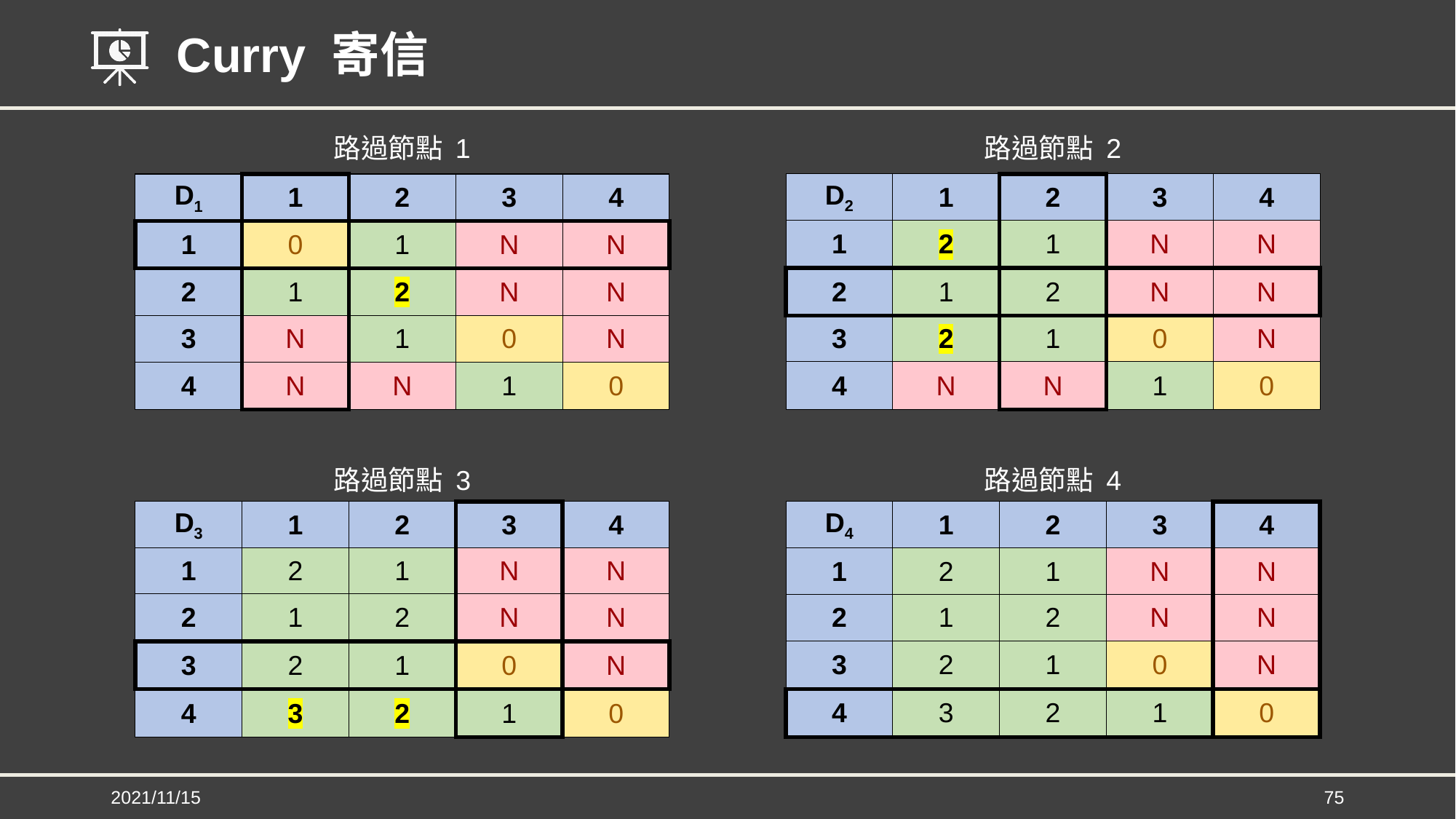

# Curry 寄信
路過節點 1
路過節點 2
| D1 | 1 | 2 | 3 | 4 |
| --- | --- | --- | --- | --- |
| 1 | 0 | 1 | N | N |
| 2 | 1 | 2 | N | N |
| 3 | N | 1 | 0 | N |
| 4 | N | N | 1 | 0 |
| D2 | 1 | 2 | 3 | 4 |
| --- | --- | --- | --- | --- |
| 1 | 2 | 1 | N | N |
| 2 | 1 | 2 | N | N |
| 3 | 2 | 1 | 0 | N |
| 4 | N | N | 1 | 0 |
路過節點 3
路過節點 4
| D3 | 1 | 2 | 3 | 4 |
| --- | --- | --- | --- | --- |
| 1 | 2 | 1 | N | N |
| 2 | 1 | 2 | N | N |
| 3 | 2 | 1 | 0 | N |
| 4 | 3 | 2 | 1 | 0 |
| D4 | 1 | 2 | 3 | 4 |
| --- | --- | --- | --- | --- |
| 1 | 2 | 1 | N | N |
| 2 | 1 | 2 | N | N |
| 3 | 2 | 1 | 0 | N |
| 4 | 3 | 2 | 1 | 0 |
2021/11/15

75